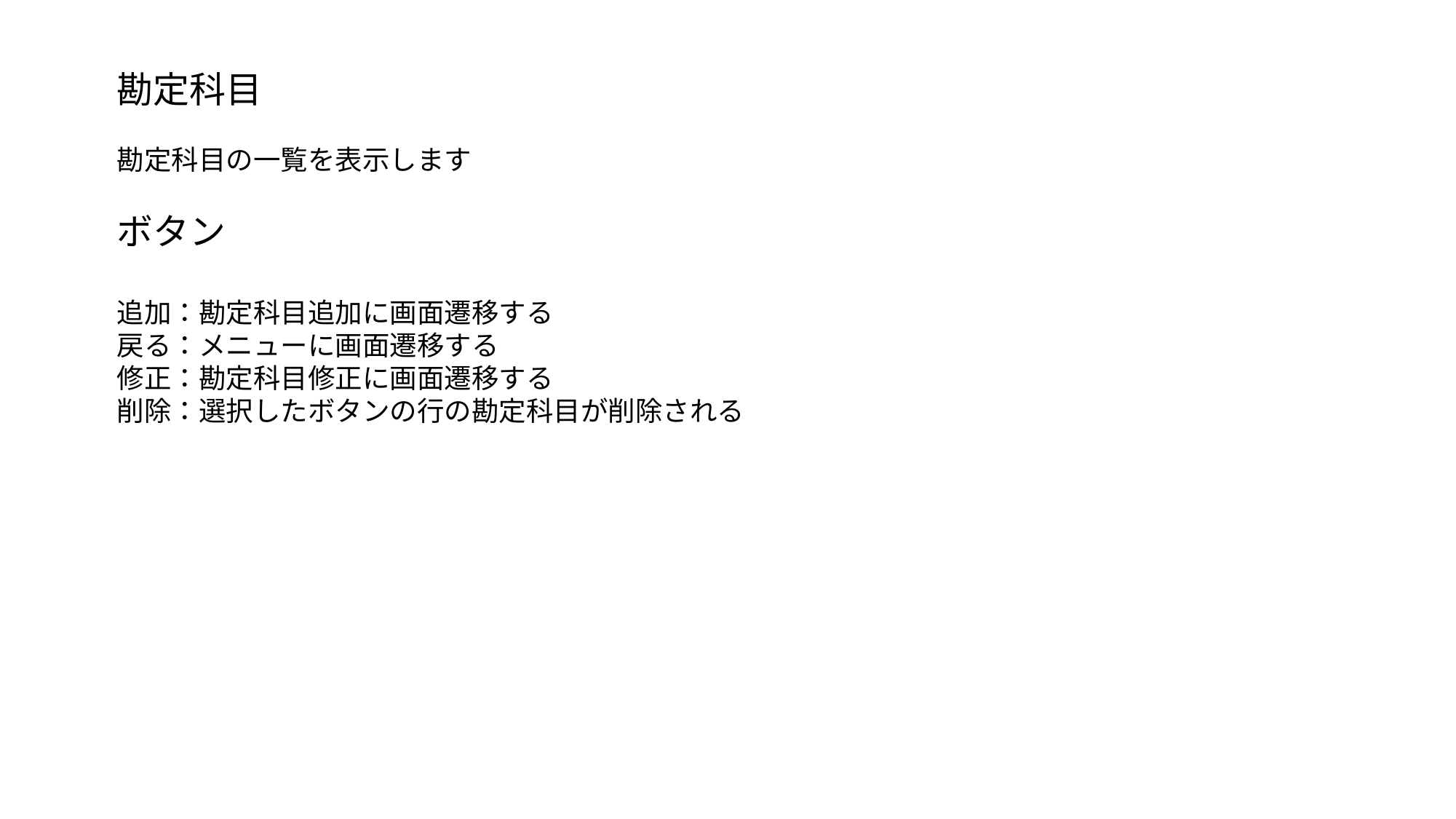

勘定科目

勘定科目の一覧を表示します

ボタン

追加：勘定科目追加に画面遷移する
戻る：メニューに画面遷移する
修正：勘定科目修正に画面遷移する
削除：選択したボタンの行の勘定科目が削除される